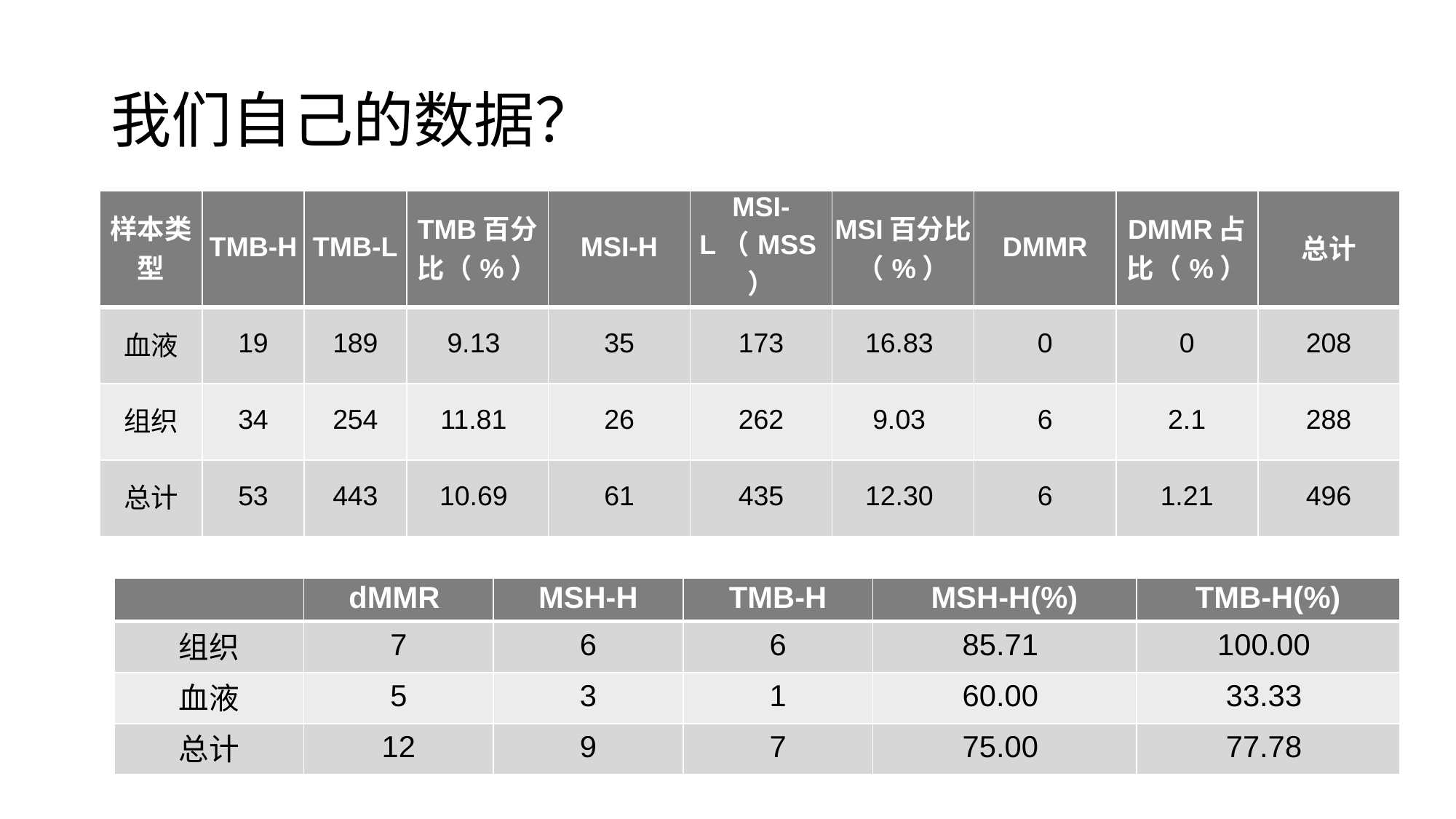

# 我们自己的数据？
| 样本类型 | TMB-H | TMB-L | TMB百分比（%） | MSI-H | MSI-L（MSS） | MSI百分比（%） | DMMR | DMMR占比（%） | 总计 |
| --- | --- | --- | --- | --- | --- | --- | --- | --- | --- |
| 血液 | 19 | 189 | 9.13 | 35 | 173 | 16.83 | 0 | 0 | 208 |
| 组织 | 34 | 254 | 11.81 | 26 | 262 | 9.03 | 6 | 2.1 | 288 |
| 总计 | 53 | 443 | 10.69 | 61 | 435 | 12.30 | 6 | 1.21 | 496 |
|  | dMMR | MSH-H | TMB-H | MSH-H(%) | TMB-H(%) |
| --- | --- | --- | --- | --- | --- |
| 组织 | 7 | 6 | 6 | 85.71 | 100.00 |
| 血液 | 5 | 3 | 1 | 60.00 | 33.33 |
| 总计 | 12 | 9 | 7 | 75.00 | 77.78 |